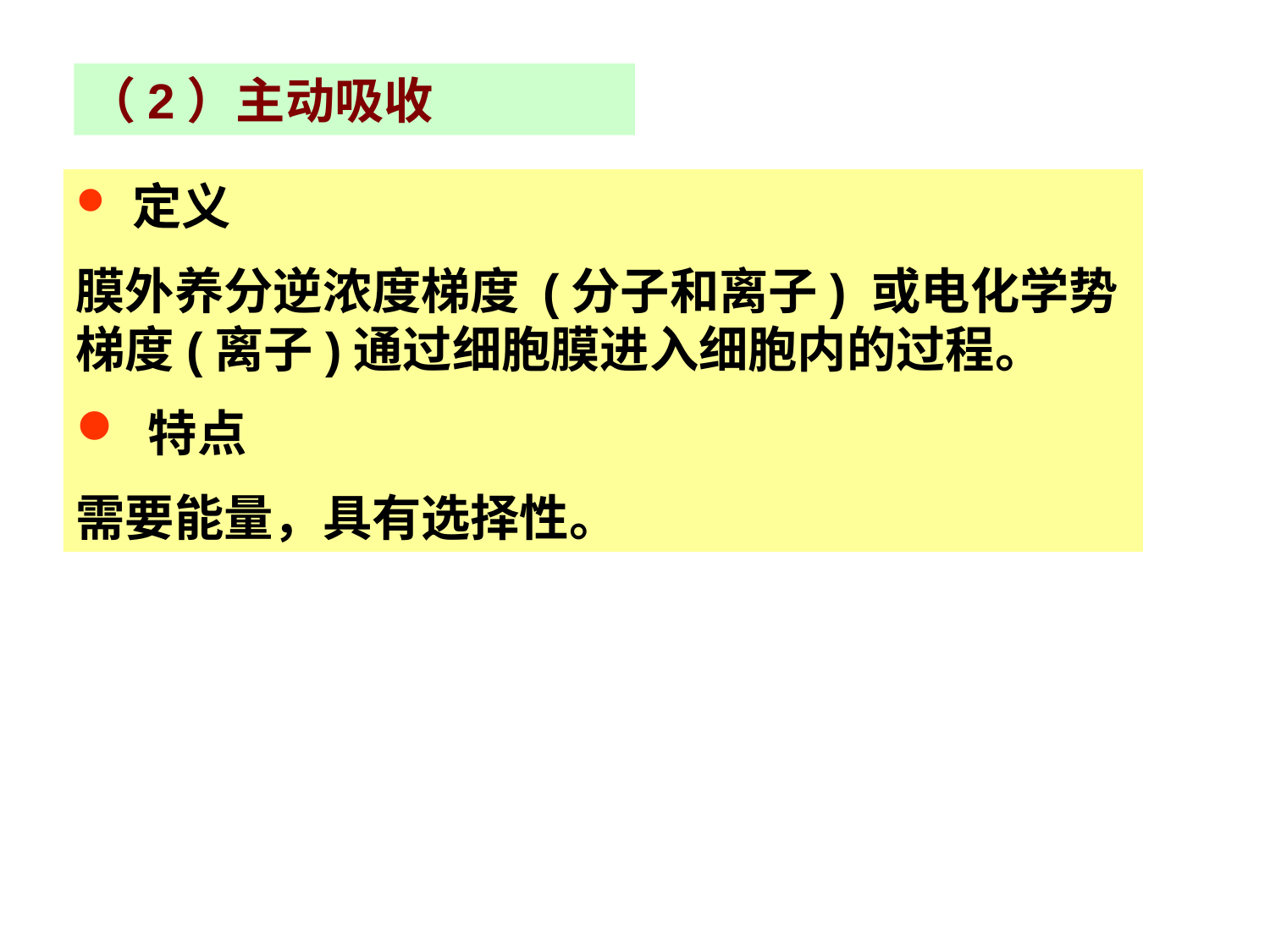

（2）主动吸收
 定义
膜外养分逆浓度梯度 (分子和离子) 或电化学势梯度(离子)通过细胞膜进入细胞内的过程。
 特点
需要能量，具有选择性。